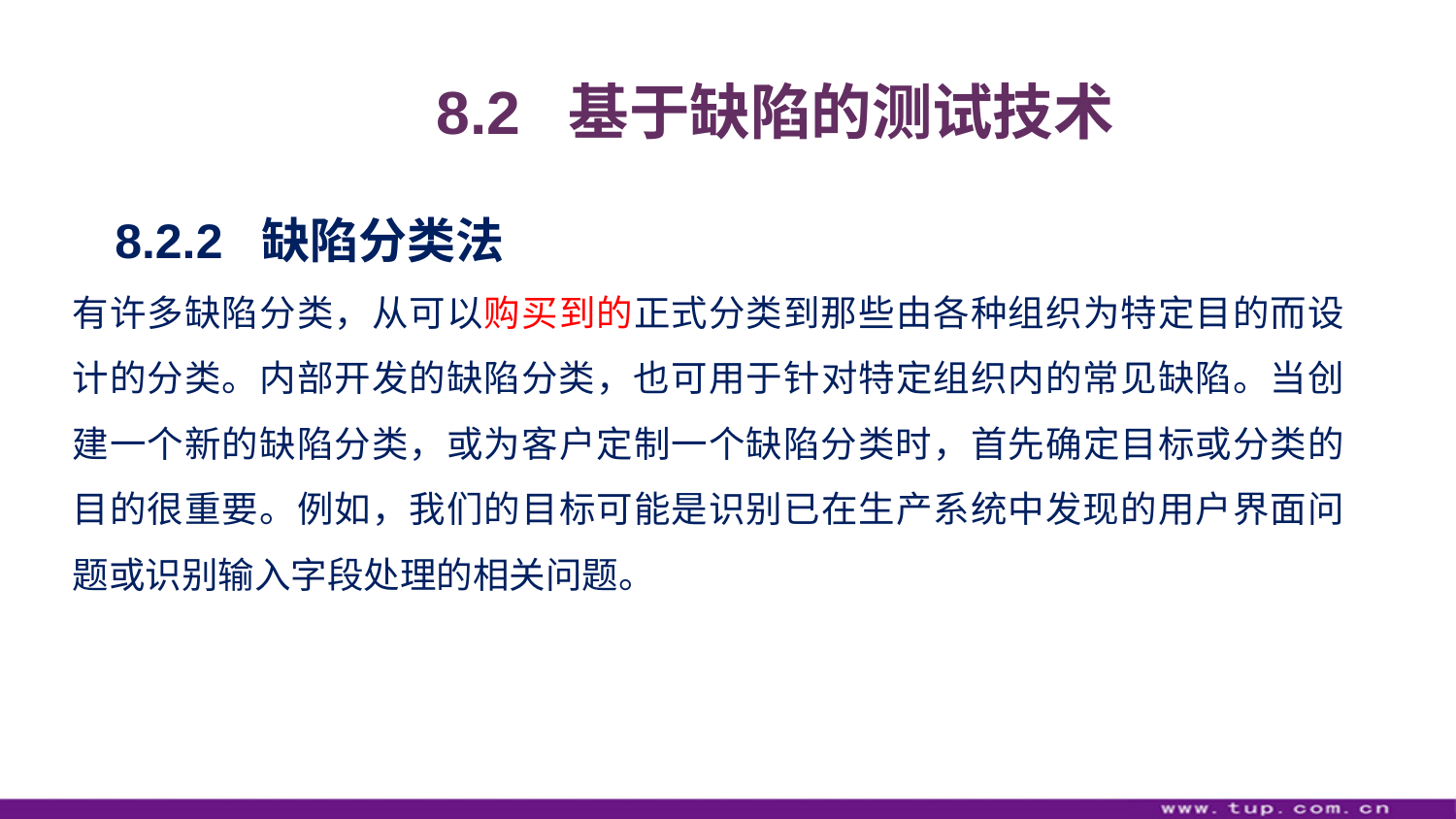

8.2  基于缺陷的测试技术

8.2.2  缺陷分类法
有许多缺陷分类，从可以购买到的正式分类到那些由各种组织为特定目的而设计的分类。内部开发的缺陷分类，也可用于针对特定组织内的常见缺陷。当创建一个新的缺陷分类，或为客户定制一个缺陷分类时，首先确定目标或分类的目的很重要。例如，我们的目标可能是识别已在生产系统中发现的用户界面问题或识别输入字段处理的相关问题。